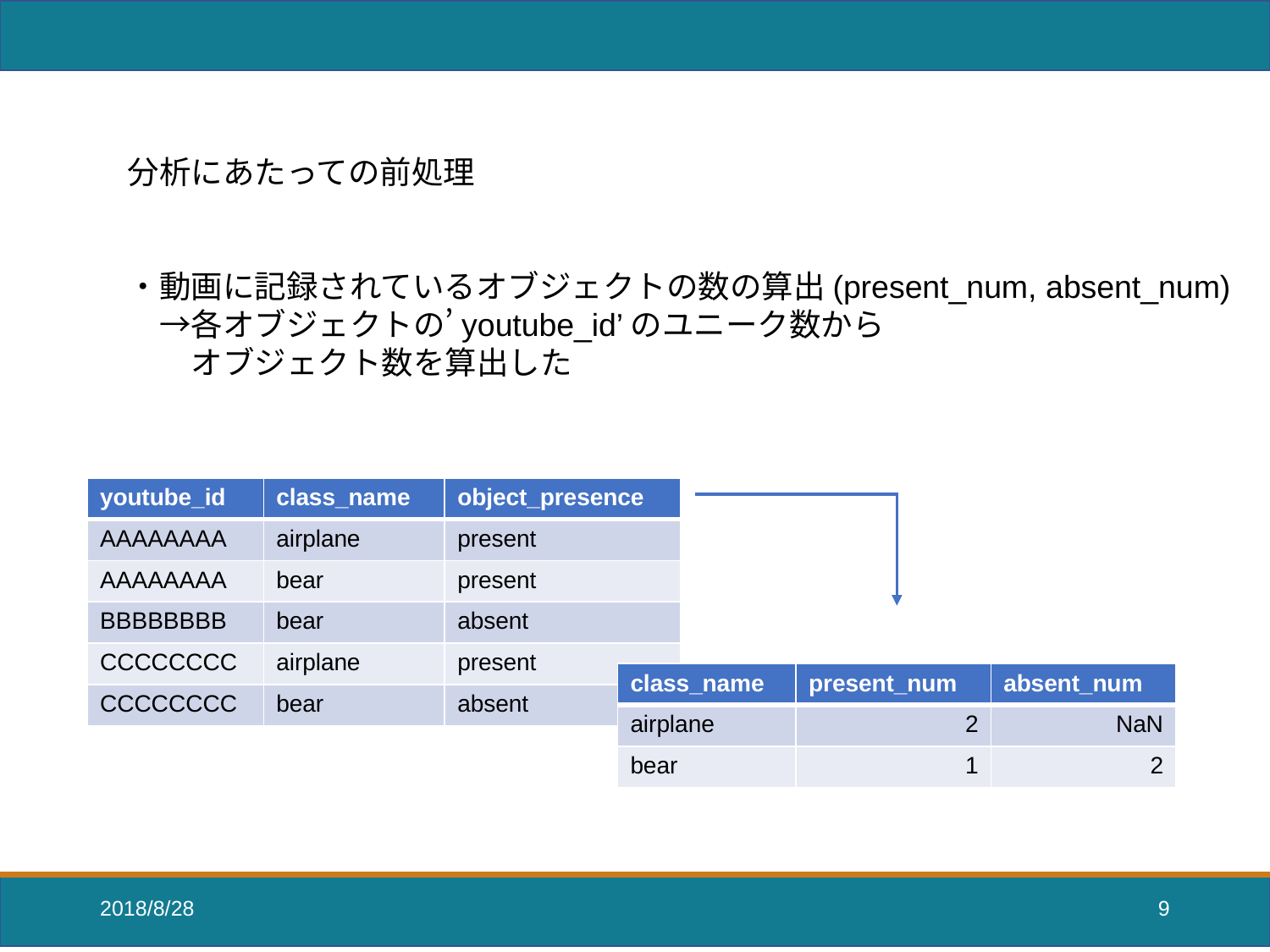

分析にあたっての前処理

・動画に記録されているオブジェクトの数の算出(present_num, absent_num)
　→各オブジェクトの’youtube_id’のユニーク数から
　　オブジェクト数を算出した
| youtube\_id | class\_name | object\_presence |
| --- | --- | --- |
| AAAAAAAA | airplane | present |
| AAAAAAAA | bear | present |
| BBBBBBBB | bear | absent |
| CCCCCCCC | airplane | present |
| CCCCCCCC | bear | absent |
| class\_name | present\_num | absent\_num |
| --- | --- | --- |
| airplane | 2 | NaN |
| bear | 1 | 2 |
2018/8/28
9